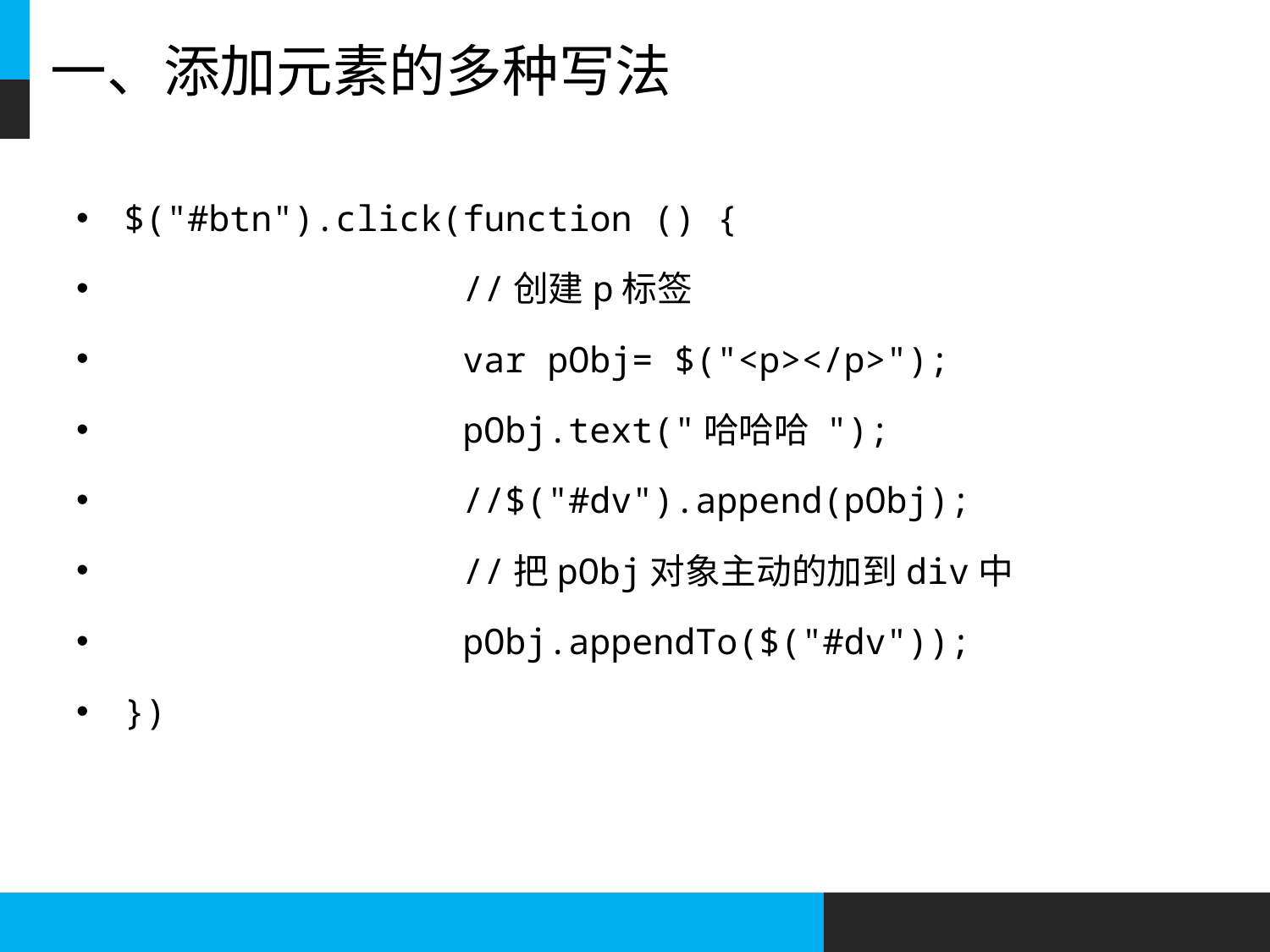

# 一、添加元素的多种写法
$("#btn").click(function () {
                //创建p标签
                var pObj= $("<p></p>");
                pObj.text("哈哈哈 ");
                //$("#dv").append(pObj);
                //把pObj对象主动的加到div中
                pObj.appendTo($("#dv"));
})